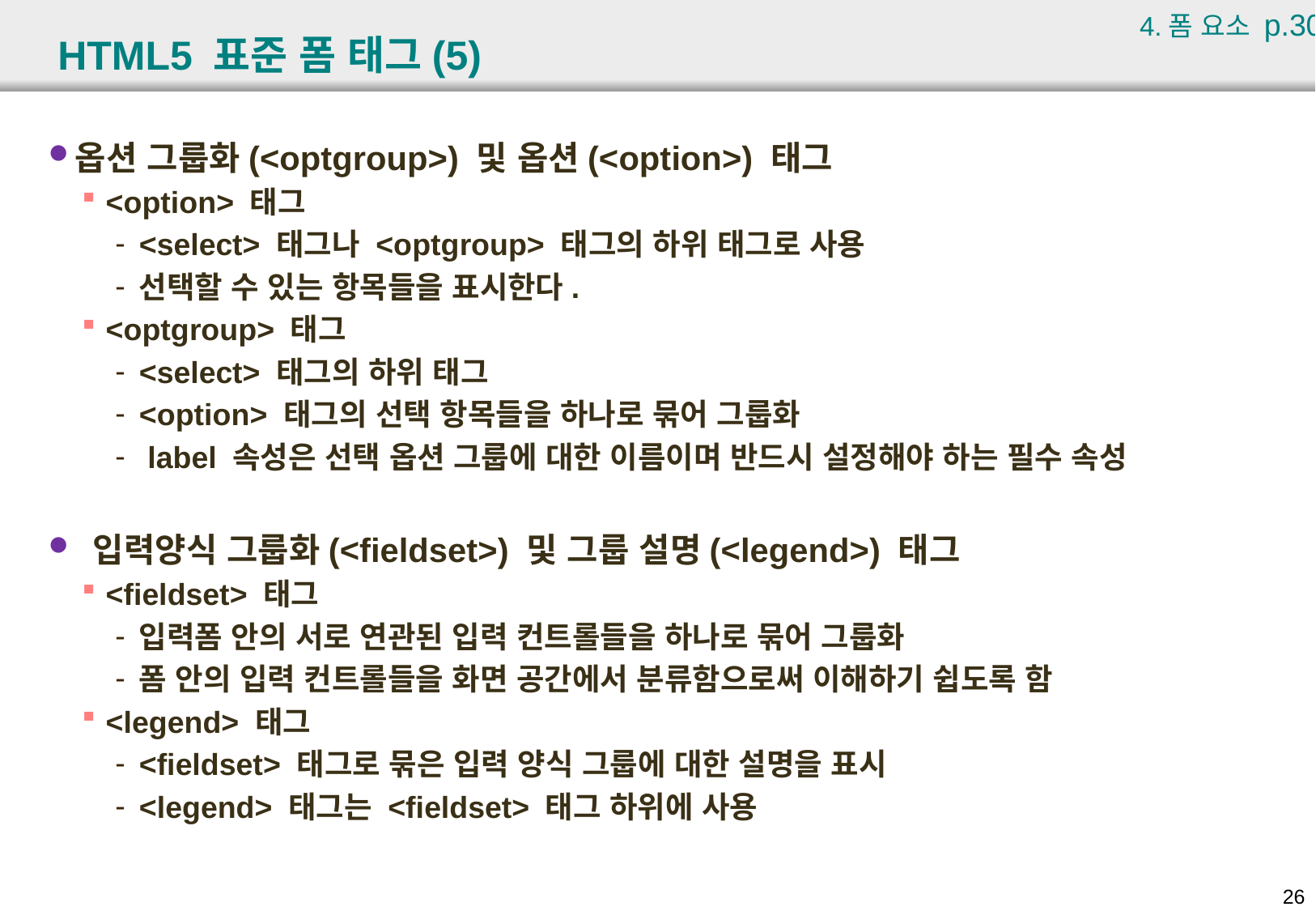

4.폼 요소 p.300
# HTML5 표준 폼 태그(5)
옵션 그룹화(<optgroup>) 및 옵션(<option>) 태그
<option> 태그
<select> 태그나 <optgroup> 태그의 하위 태그로 사용
선택할 수 있는 항목들을 표시한다.
<optgroup> 태그
<select> 태그의 하위 태그
<option> 태그의 선택 항목들을 하나로 묶어 그룹화
 label 속성은 선택 옵션 그룹에 대한 이름이며 반드시 설정해야 하는 필수 속성

 입력양식 그룹화(<fieldset>) 및 그룹 설명(<legend>) 태그
<fieldset> 태그
입력폼 안의 서로 연관된 입력 컨트롤들을 하나로 묶어 그룹화
폼 안의 입력 컨트롤들을 화면 공간에서 분류함으로써 이해하기 쉽도록 함
<legend> 태그
<fieldset> 태그로 묶은 입력 양식 그룹에 대한 설명을 표시
<legend> 태그는 <fieldset> 태그 하위에 사용